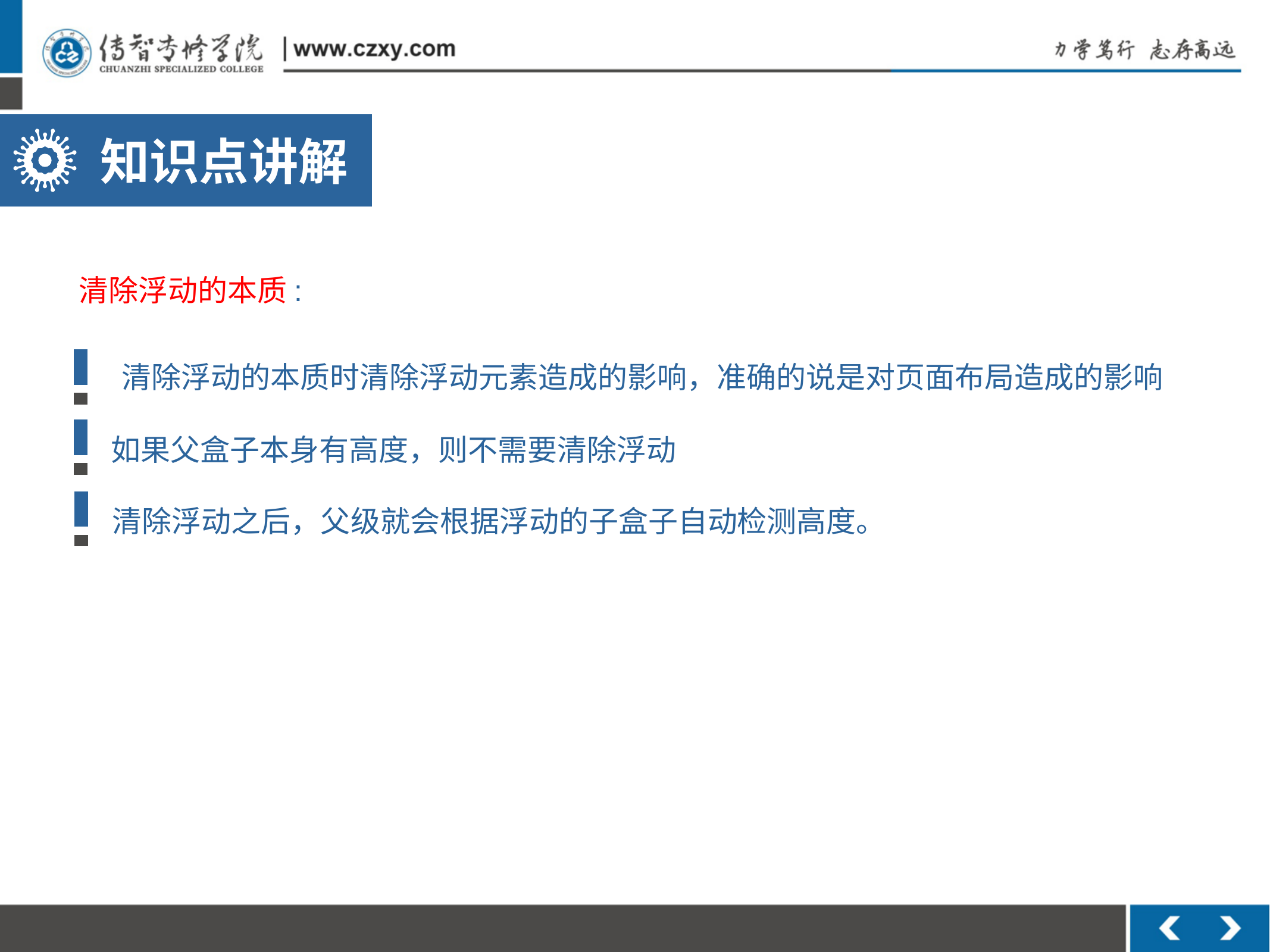

知识点讲解
清除浮动的本质:

清除浮动的本质时清除浮动元素造成的影响，准确的说是对页面布局造成的影响

如果父盒子本身有高度，则不需要清除浮动

清除浮动之后，父级就会根据浮动的子盒子自动检测高度。